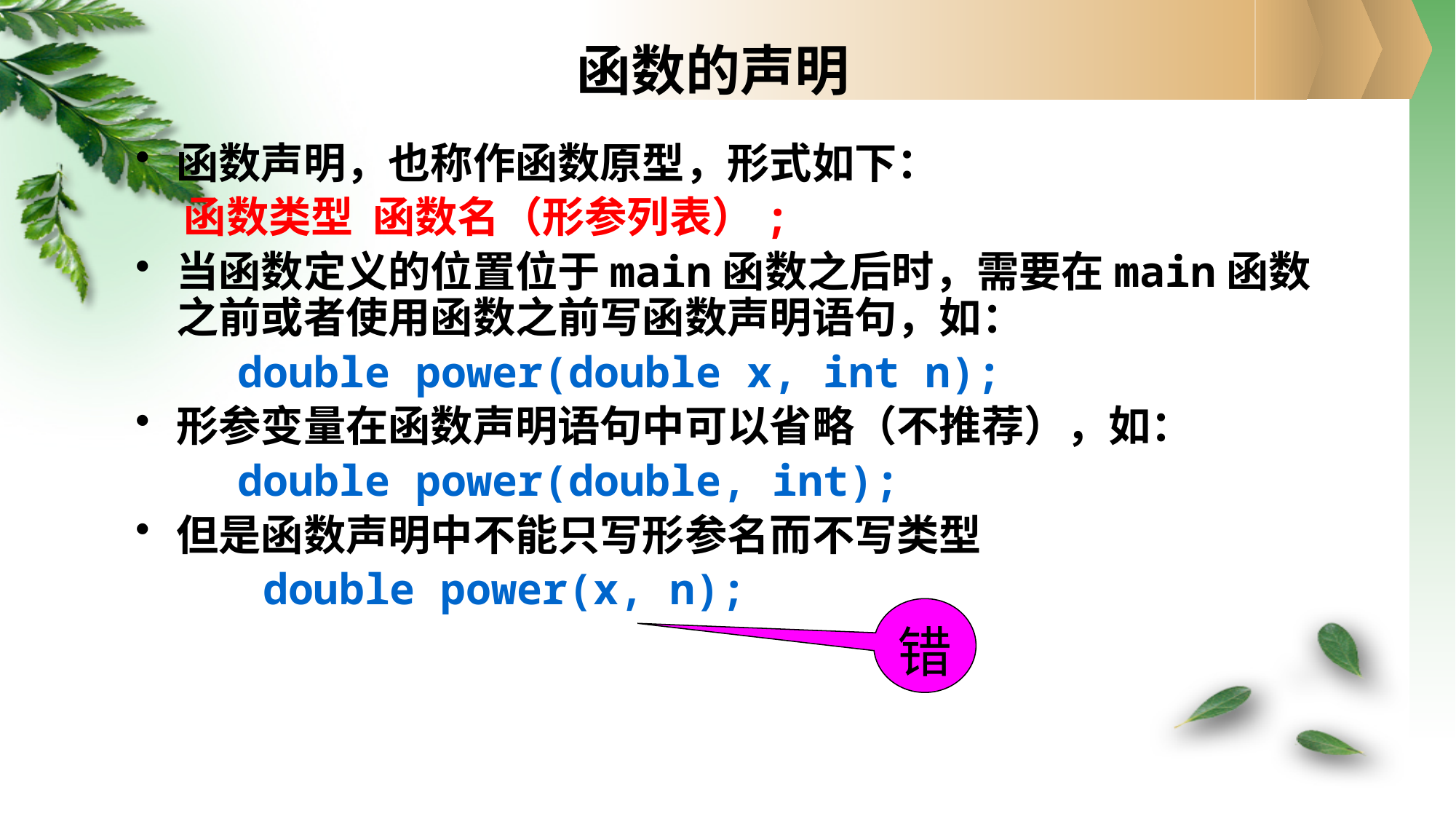

函数的声明
函数声明，也称作函数原型，形式如下：
    函数类型  函数名（形参列表）;
当函数定义的位置位于main函数之后时，需要在main函数之前或者使用函数之前写函数声明语句，如：
    double power(double x, int n);
形参变量在函数声明语句中可以省略（不推荐），如：
    double power(double, int);
但是函数声明中不能只写形参名而不写类型
     double power(x, n);
错